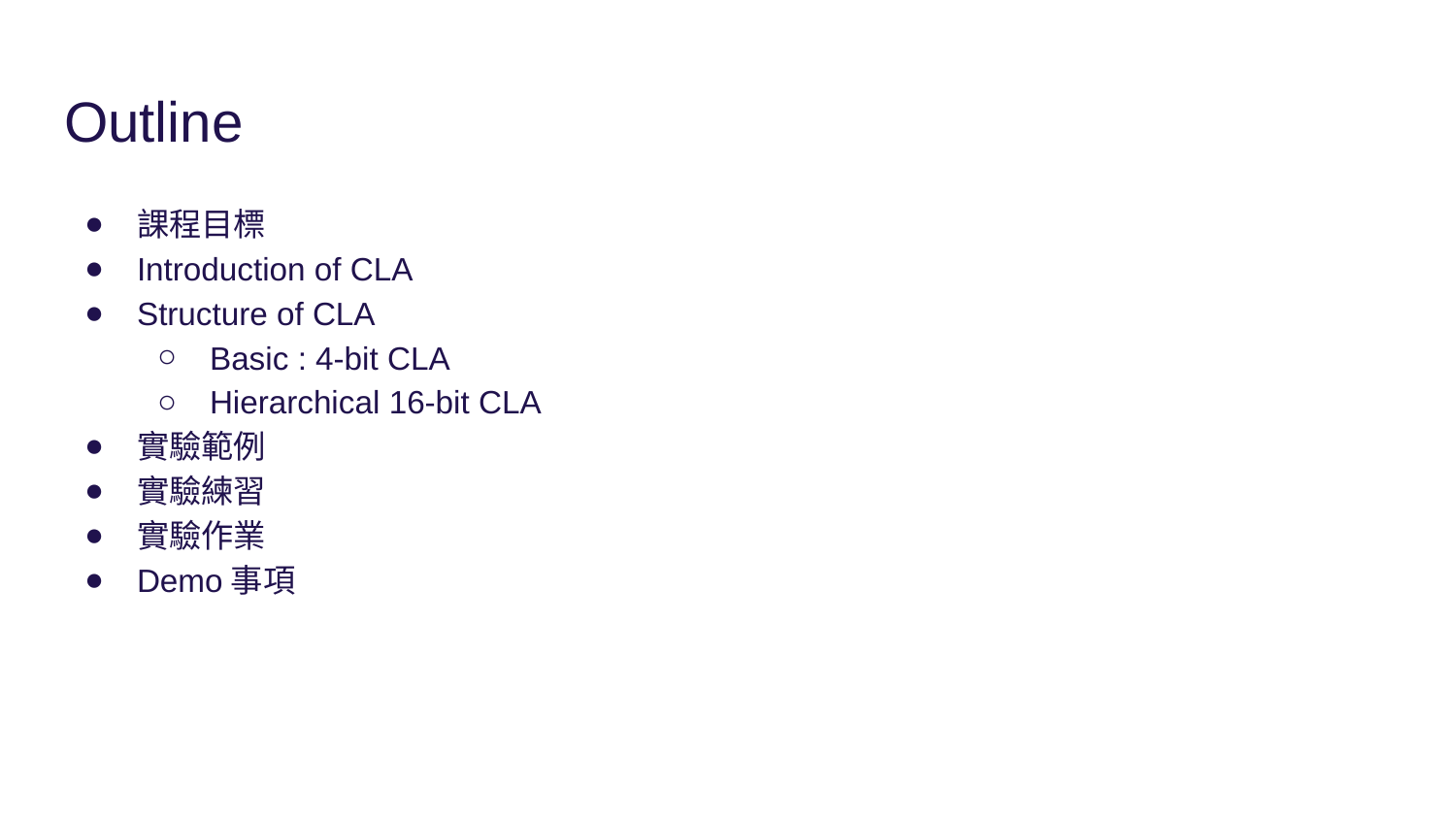

# Outline
課程目標
Introduction of CLA
Structure of CLA
Basic : 4-bit CLA
Hierarchical 16-bit CLA
實驗範例
實驗練習
實驗作業
Demo事項